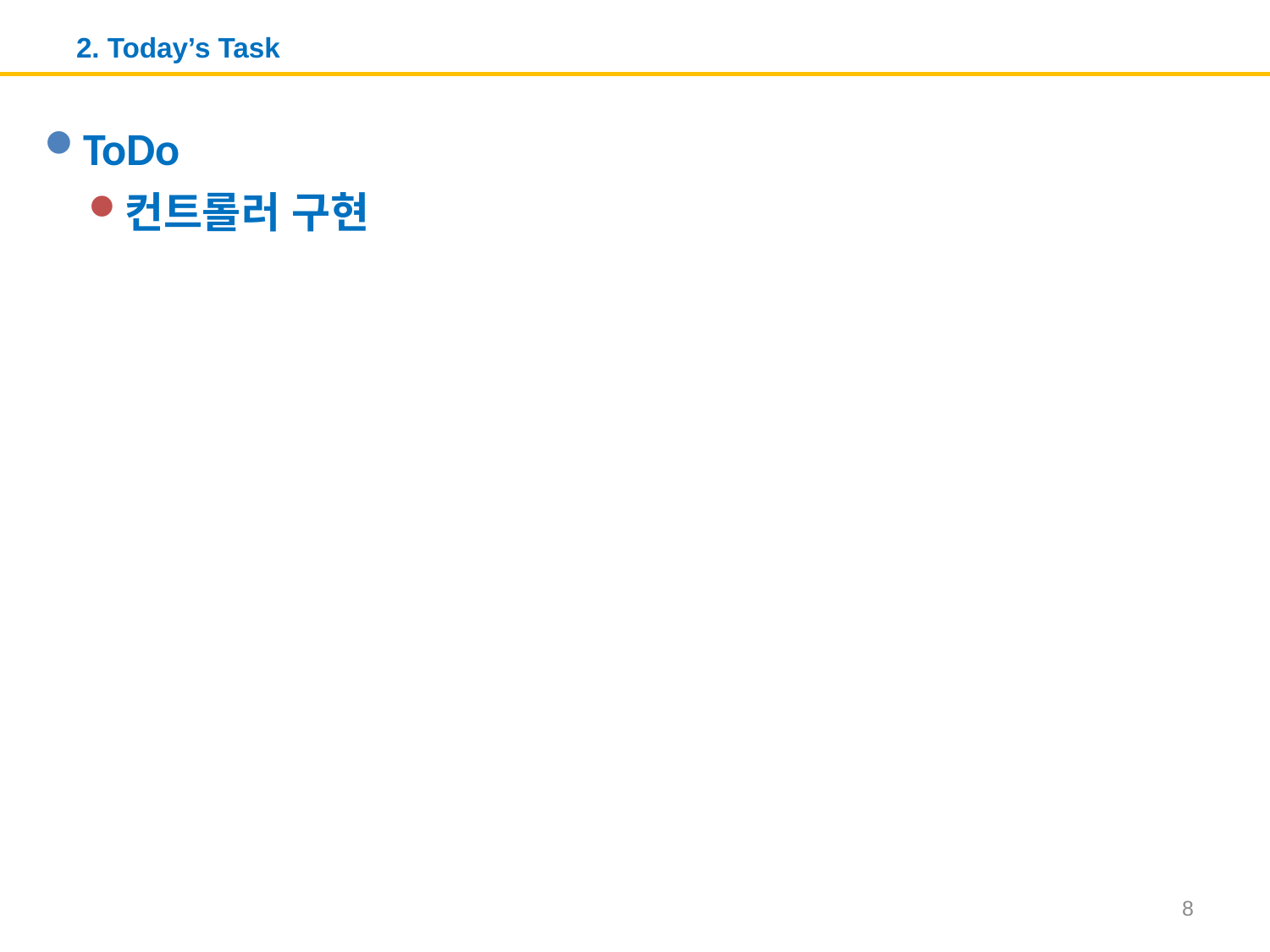

# 2. Today’s Task
ToDo
컨트롤러 구현

8